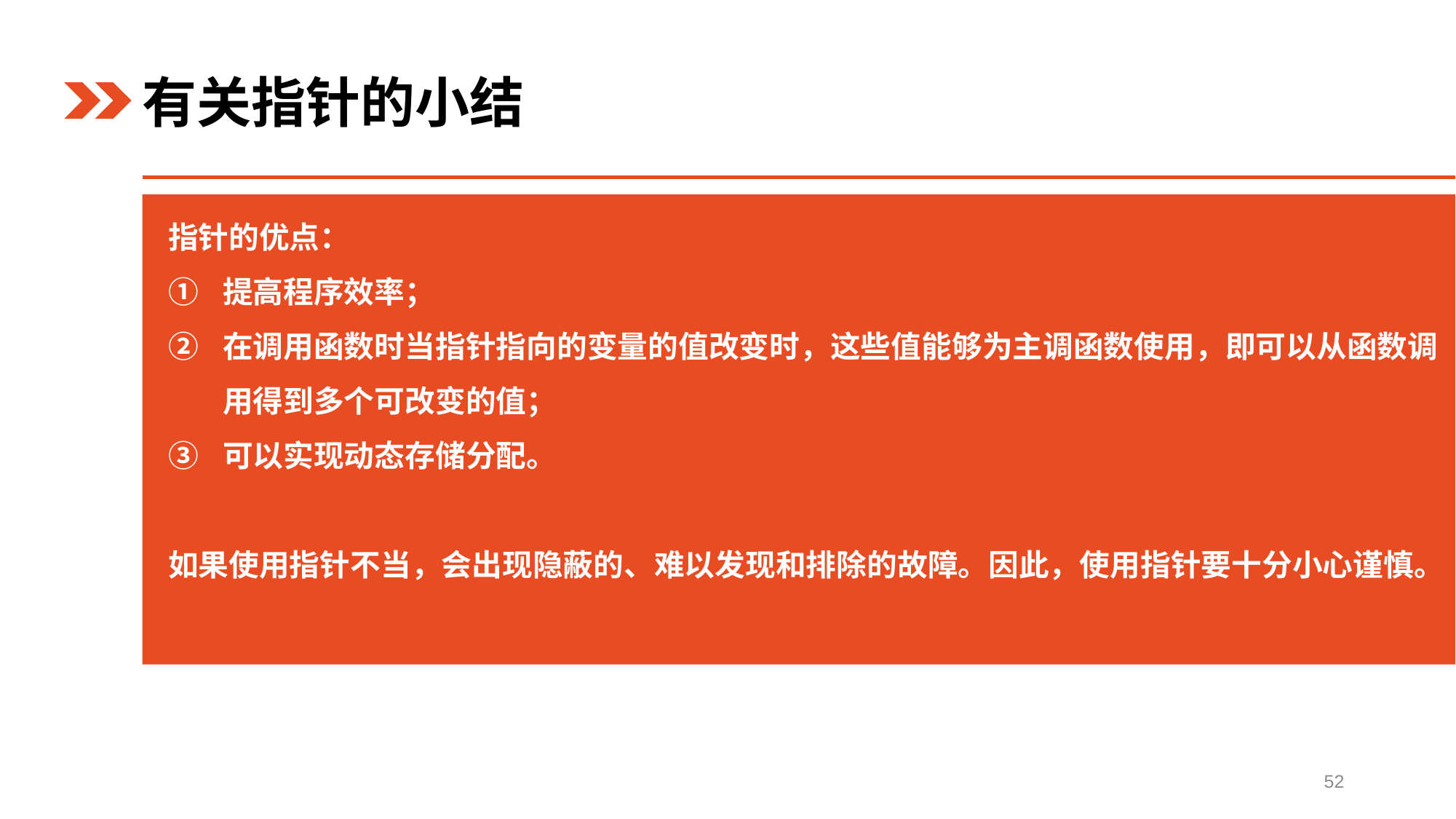

有关指针的小结

指针的优点：
提高程序效率；
在调用函数时当指针指向的变量的值改变时，这些值能够为主调函数使用，即可以从函数调用得到多个可改变的值；
可以实现动态存储分配。

如果使用指针不当，会出现隐蔽的、难以发现和排除的故障。因此，使用指针要十分小心谨慎。
52